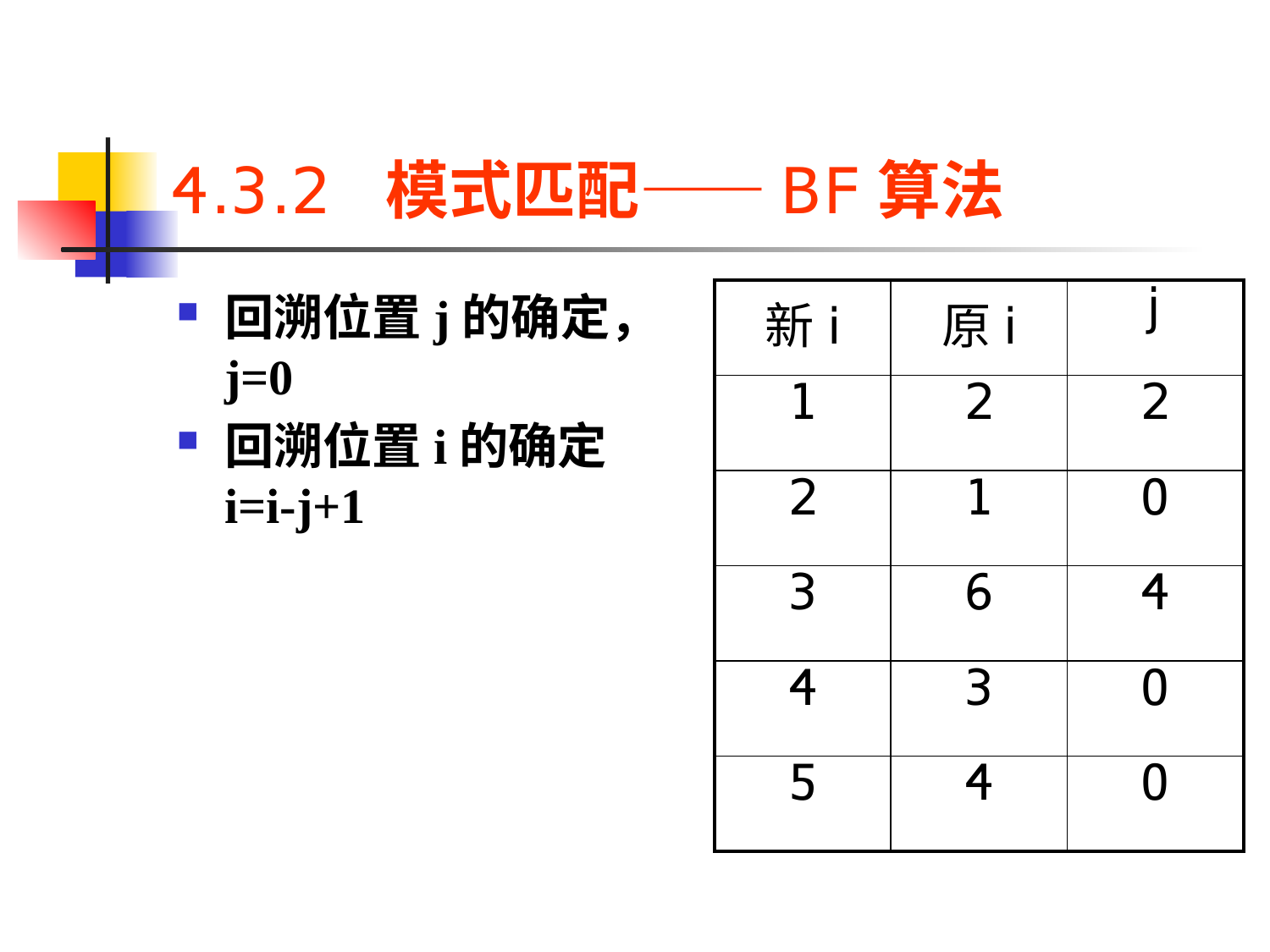

# 4.3.2  模式匹配——BF算法
回溯位置j的确定，j=0
回溯位置i的确定
i=i-j+1
| 新i | 原i | j |
| --- | --- | --- |
| 1 | 2 | 2 |
| 2 | 1 | 0 |
| 3 | 6 | 4 |
| 4 | 3 | 0 |
| 5 | 4 | 0 |